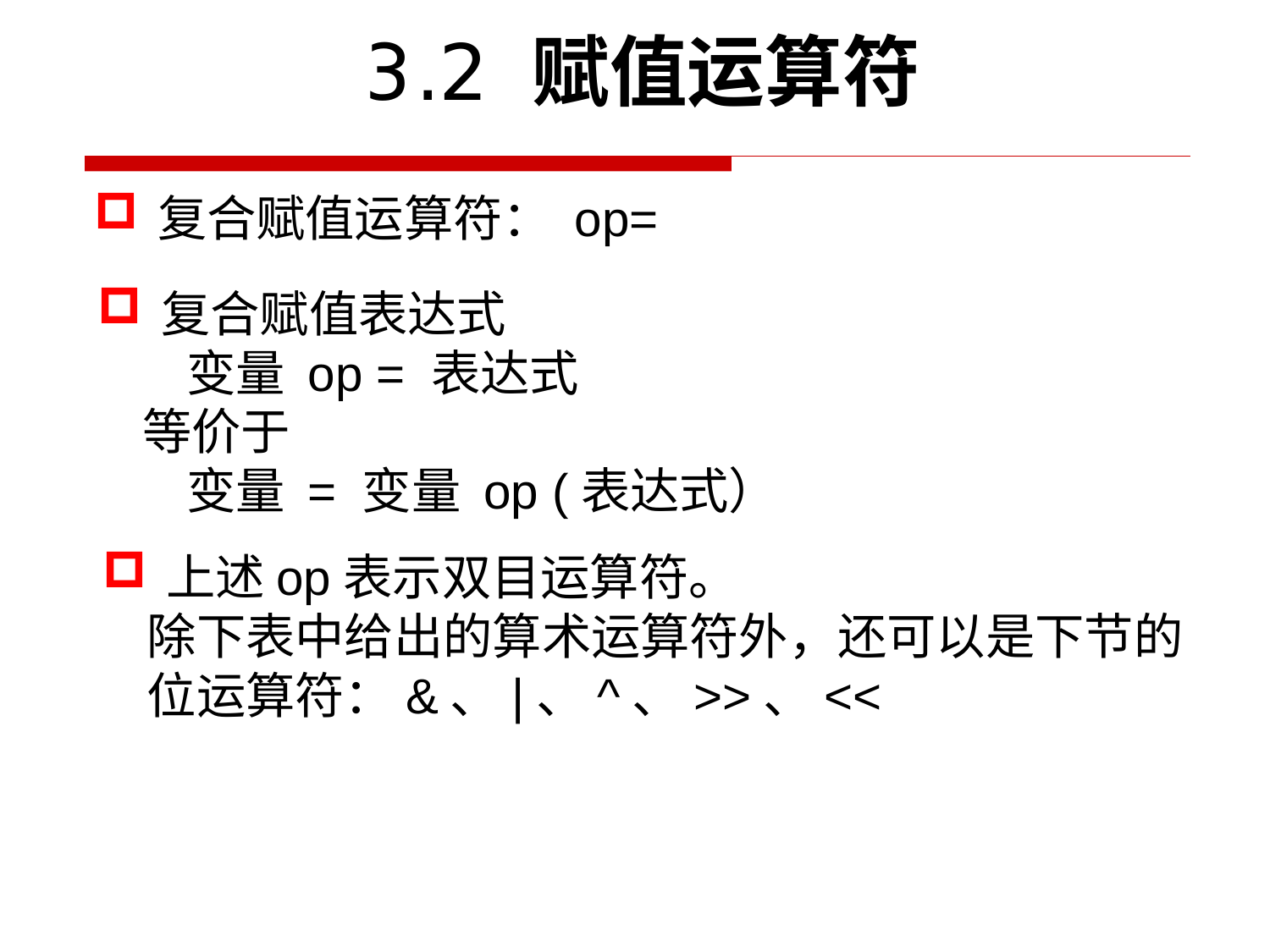

3.2 赋值运算符
复合赋值运算符： op=
复合赋值表达式
       变量 op = 表达式
   等价于
       变量 = 变量 op (表达式）
上述op表示双目运算符。
   除下表中给出的算术运算符外，还可以是下节的
   位运算符：&、|、^、>>、<<